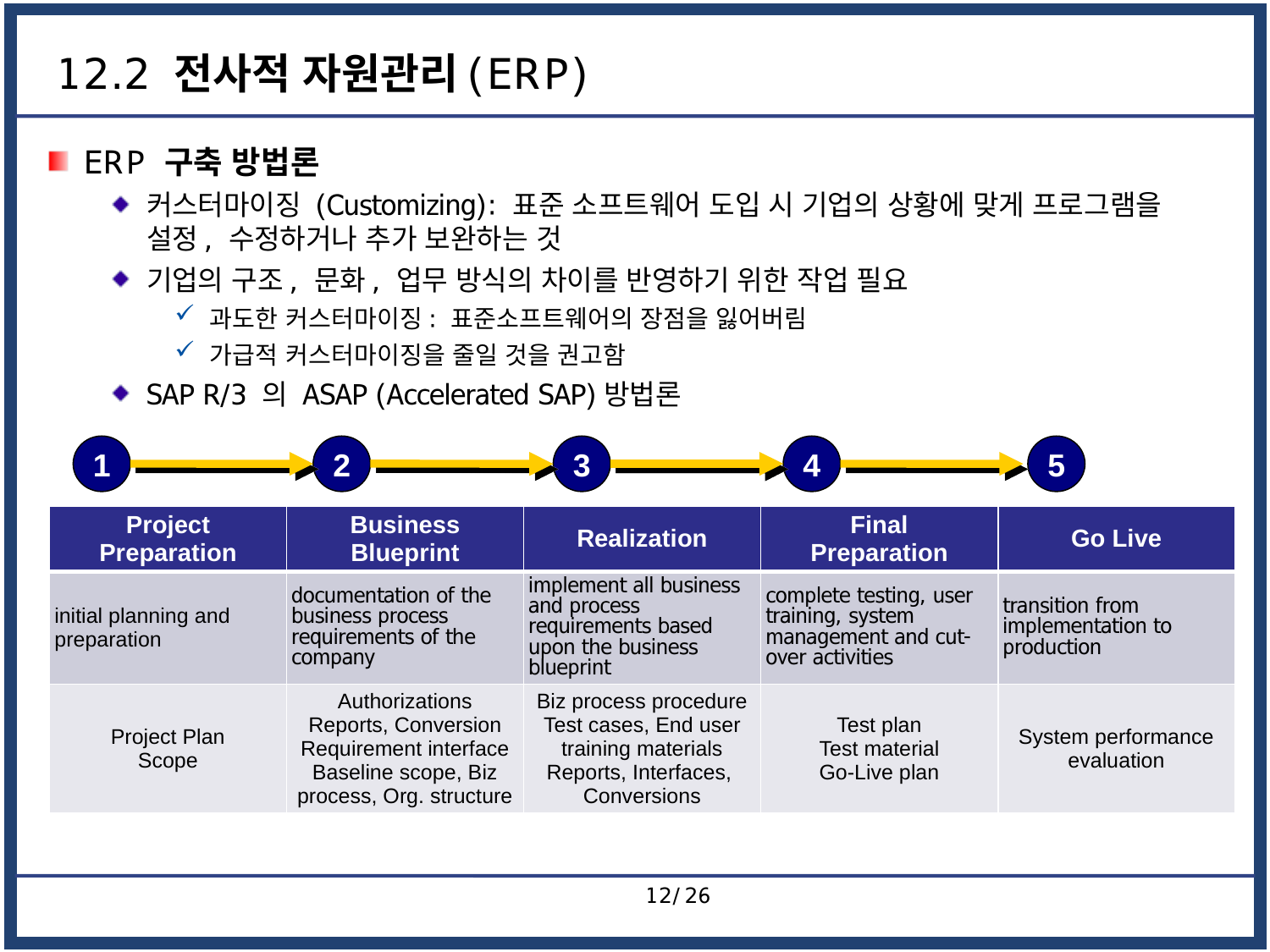

# 12.2 전사적 자원관리(ERP)
ERP 구축 방법론
커스터마이징 (Customizing): 표준 소프트웨어 도입 시 기업의 상황에 맞게 프로그램을 설정, 수정하거나 추가 보완하는 것
기업의 구조, 문화, 업무 방식의 차이를 반영하기 위한 작업 필요
과도한 커스터마이징: 표준소프트웨어의 장점을 잃어버림
가급적 커스터마이징을 줄일 것을 권고함
SAP R/3 의 ASAP (Accelerated SAP)방법론
1
2
3
4
5

| Project Preparation | Business Blueprint | Realization | Final Preparation | Go Live |
| --- | --- | --- | --- | --- |
| initial planning and preparation | documentation of the business process requirements of the company | implement all business and process requirements based upon the business blueprint | complete testing, user training, system management and cut-over activities | transition from implementation to production |
| Project Plan Scope | Authorizations Reports, Conversion Requirement interface Baseline scope, Biz process, Org. structure | Biz process procedure Test cases, End user training materials Reports, Interfaces, Conversions | Test plan Test material Go-Live plan | System performance evaluation |